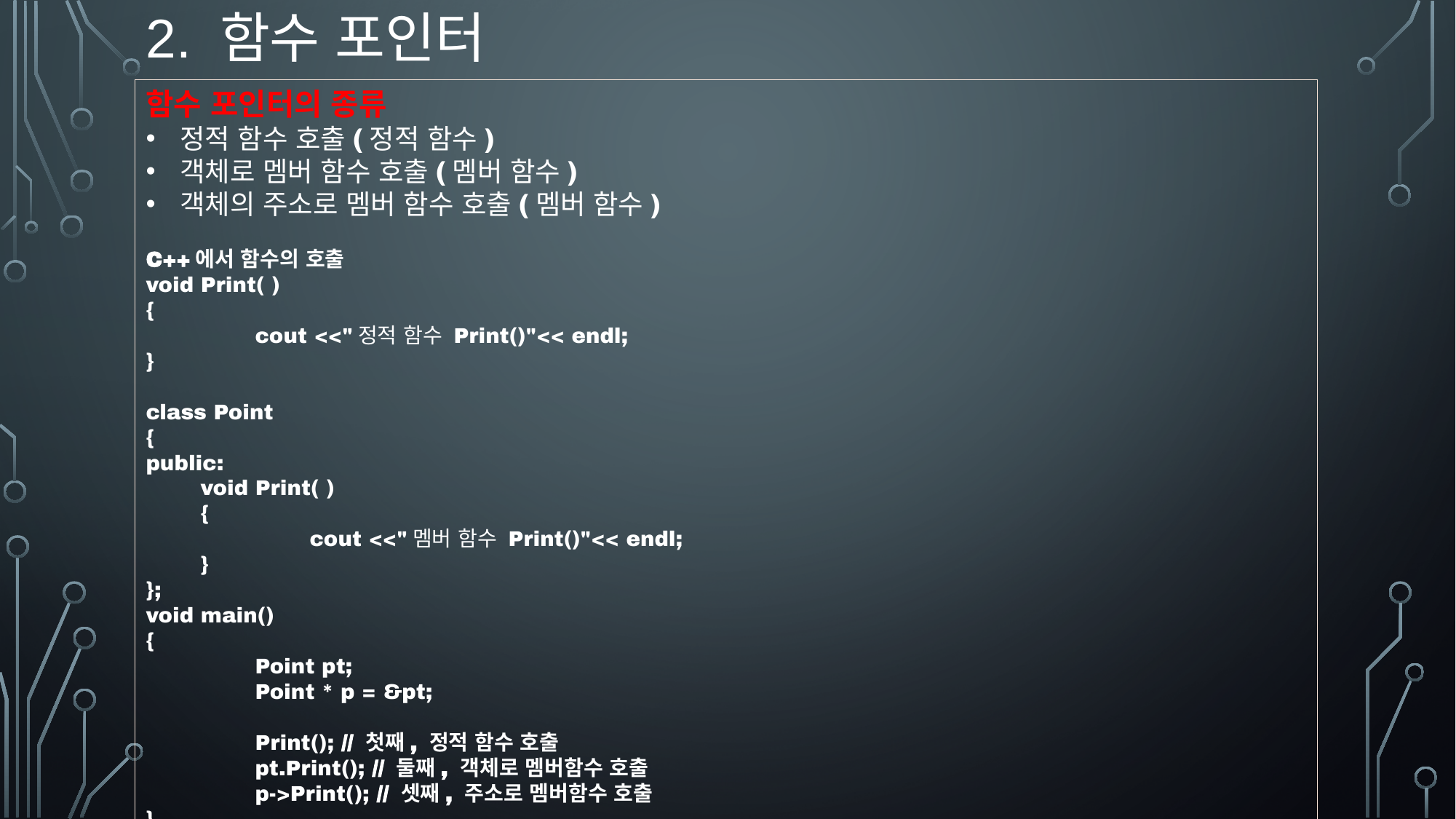

# 2. 함수 포인터
함수 포인터의 종류
정적 함수 호출(정적 함수)
객체로 멤버 함수 호출(멤버 함수)
객체의 주소로 멤버 함수 호출(멤버 함수)

C++에서 함수의 호출
void Print( )
{
	cout <<"정적 함수 Print()"<< endl;
}

class Point
{
public:
void Print( )
{
	cout <<"멤버 함수 Print()"<< endl;
}
};
void main()
{
    	Point pt;
    	Point * p = &pt;

    	Print(); // 첫째, 정적 함수 호출
    	pt.Print(); // 둘째, 객체로 멤버함수 호출
    	p->Print(); // 셋째, 주소로 멤버함수 호출
}